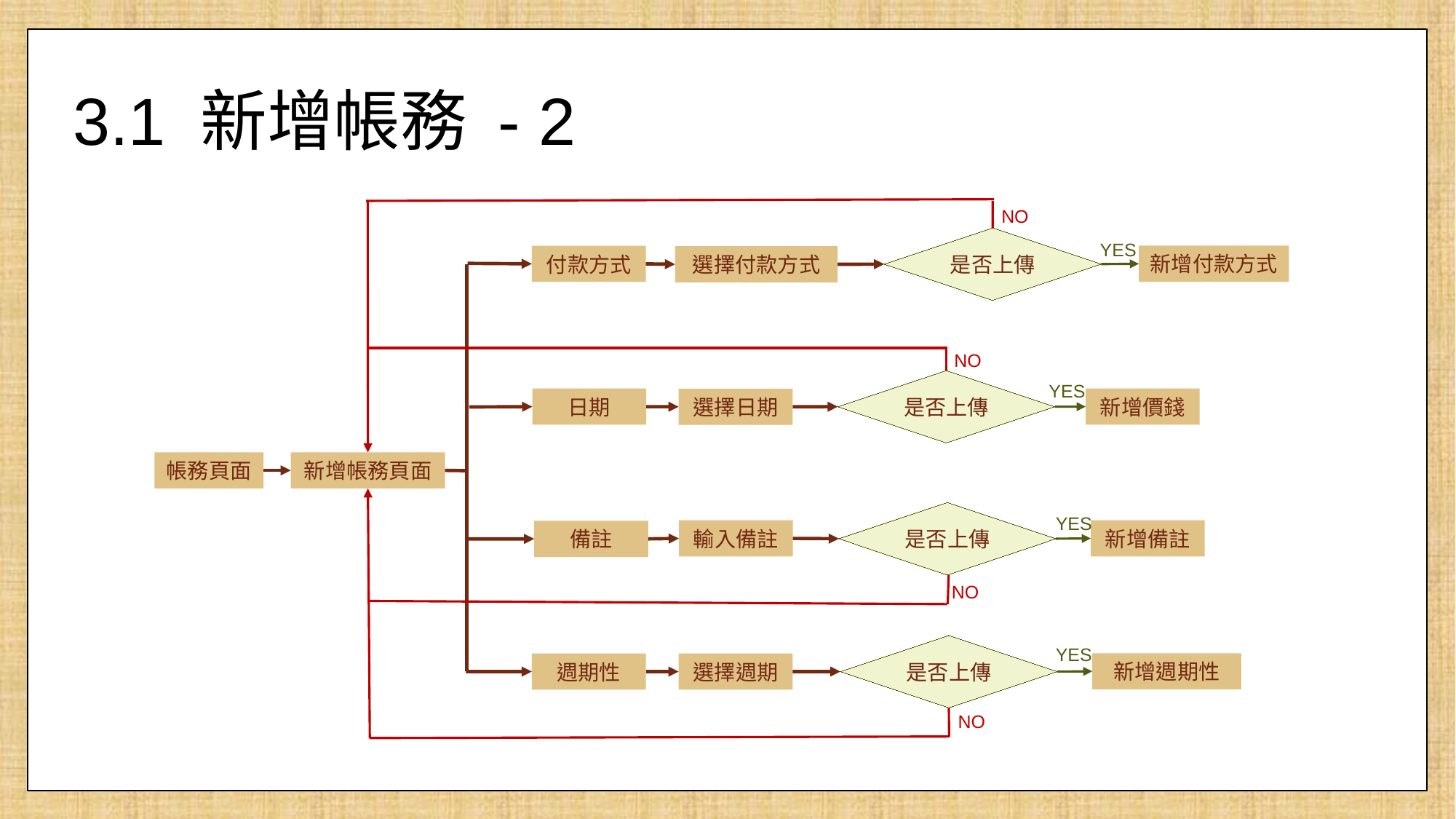

3.1 新增帳務 - 2
NO
是否上傳
YES
新增付款方式
付款方式
選擇付款方式
NO
是否上傳
YES
日期
新增價錢
選擇日期
帳務頁面
新增帳務頁面
是否上傳
YES
輸入備註
新增備註
備註
NO
是否上傳
YES
新增週期性
週期性
選擇週期
NO